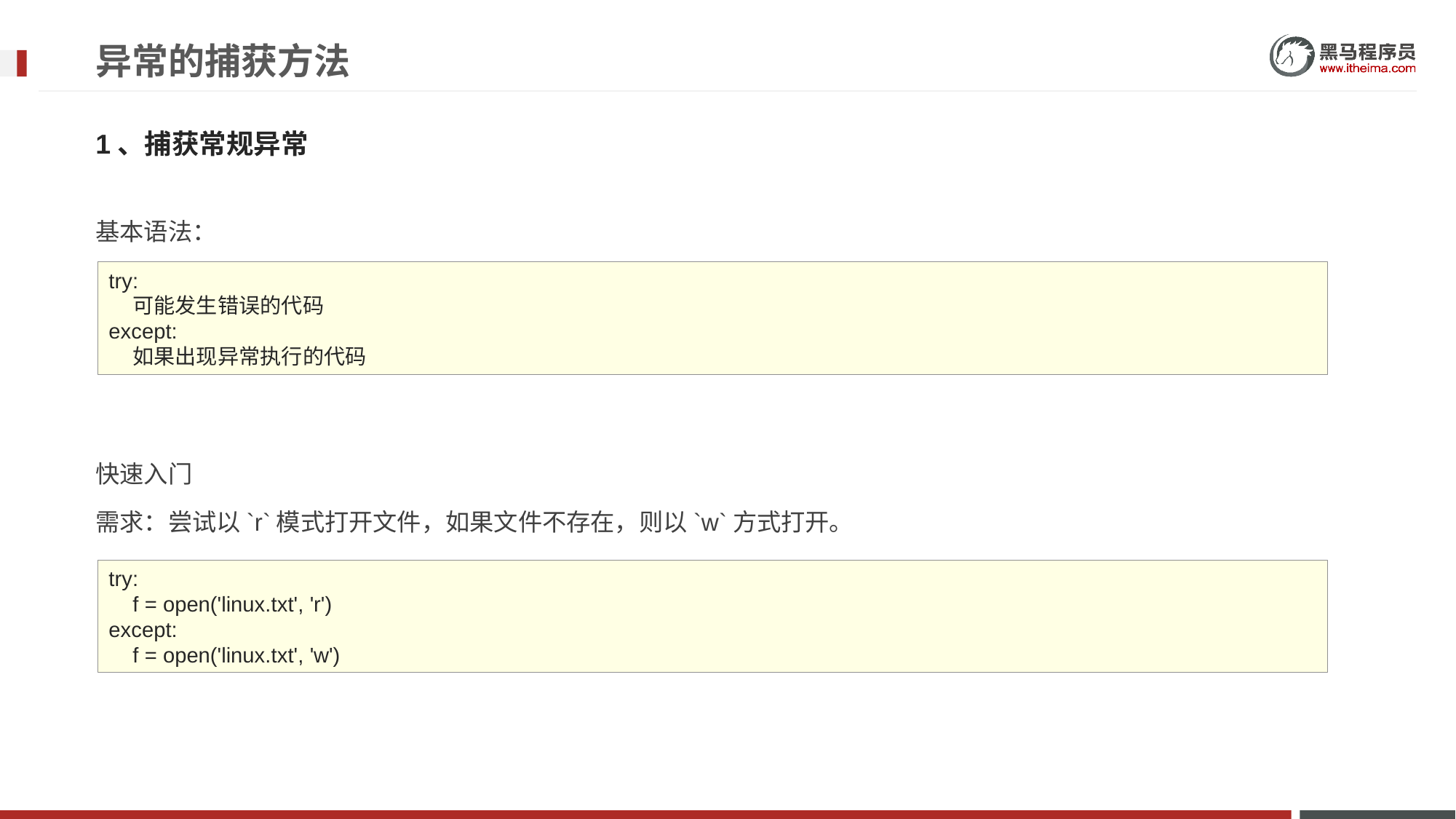

# 异常的捕获方法
1、捕获常规异常
基本语法：

快速入门
需求：尝试以`r`模式打开文件，如果文件不存在，则以`w`方式打开。
try:
    可能发生错误的代码
except:
    如果出现异常执行的代码
try:
    f = open('linux.txt', 'r')
except:
    f = open('linux.txt', 'w')